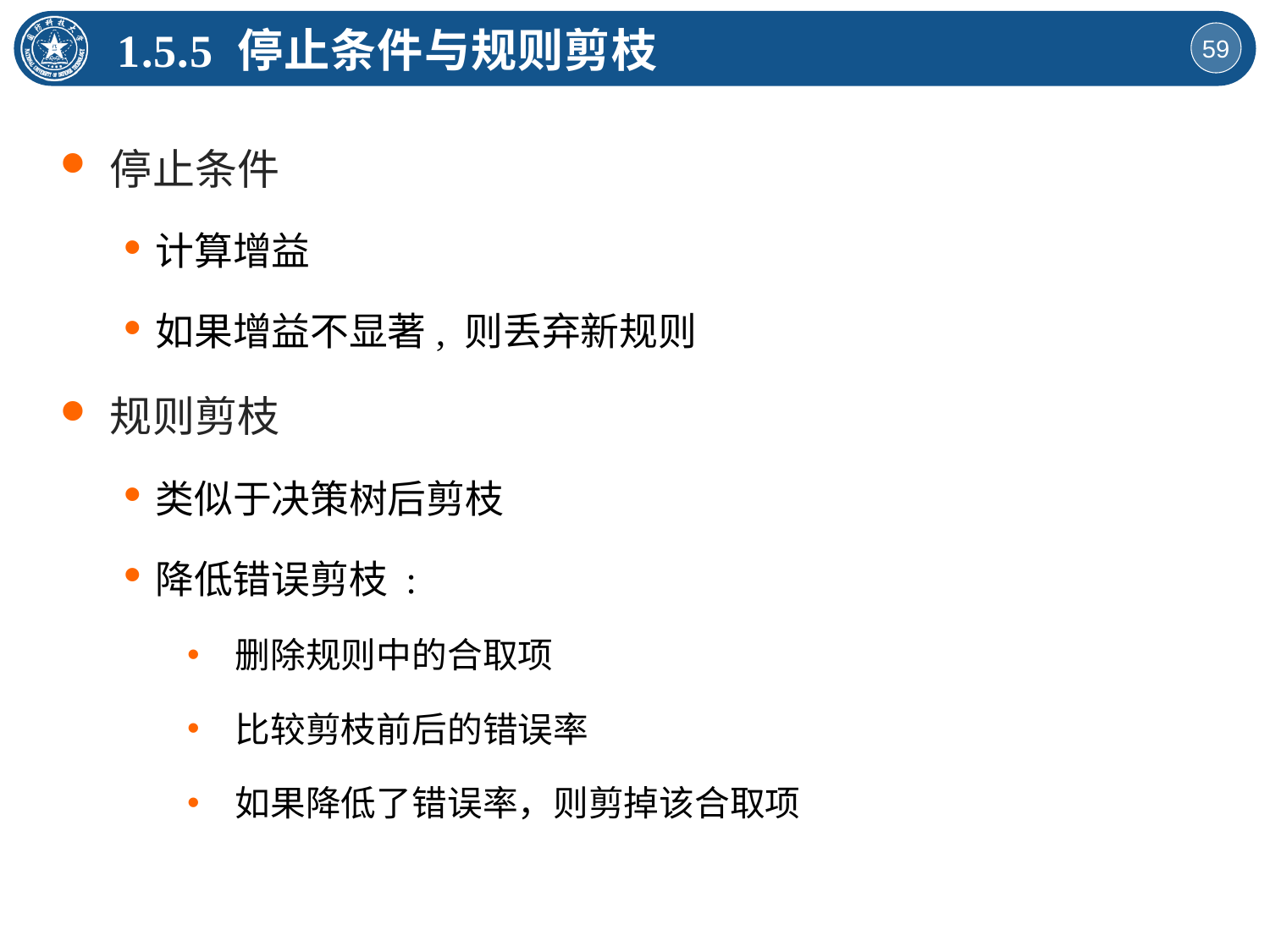

1.5.5 停止条件与规则剪枝
停止条件
计算增益
如果增益不显著, 则丢弃新规则
规则剪枝
类似于决策树后剪枝
降低错误剪枝 :
 删除规则中的合取项
 比较剪枝前后的错误率
 如果降低了错误率，则剪掉该合取项